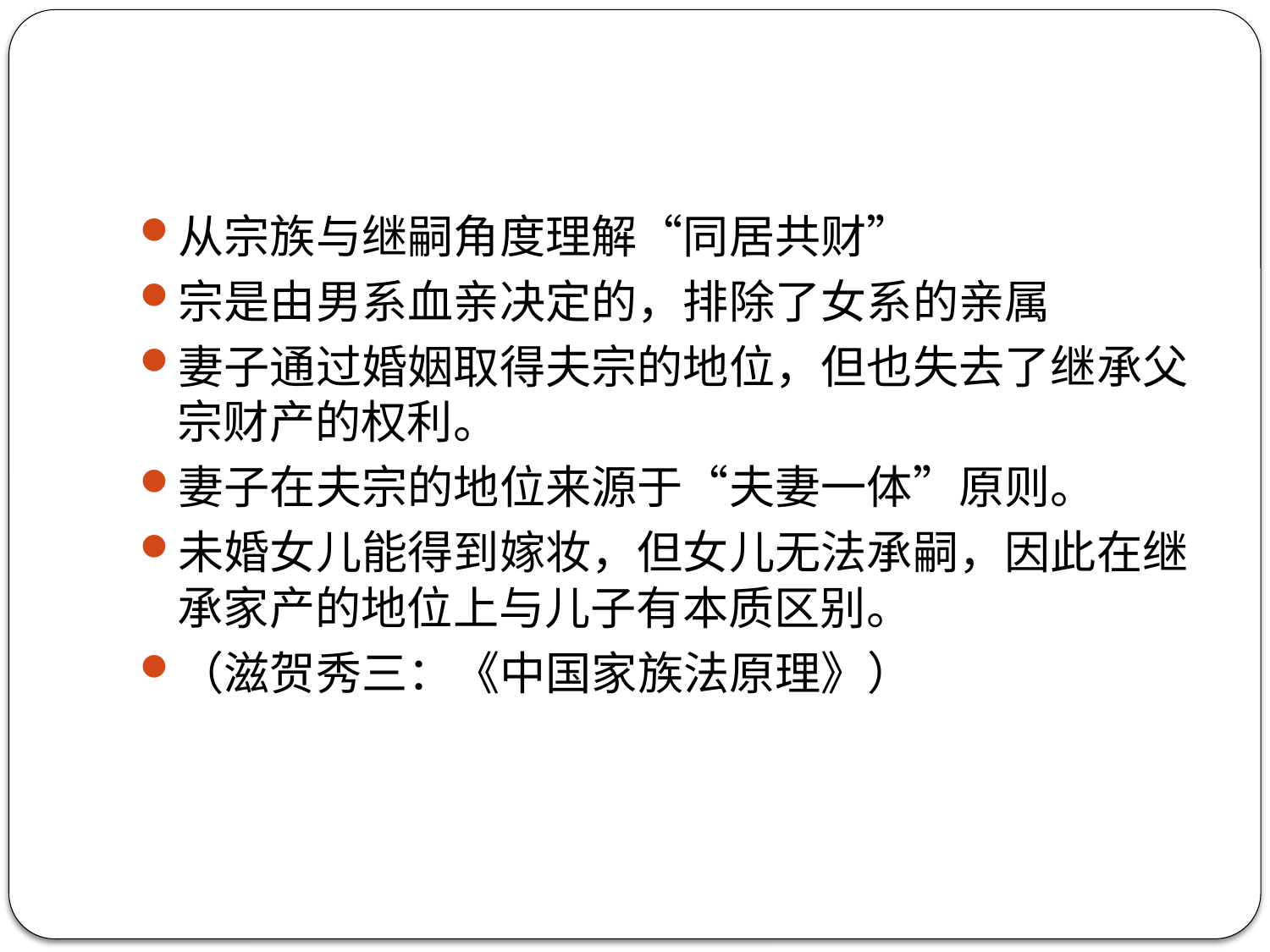

#
从宗族与继嗣角度理解“同居共财”
宗是由男系血亲决定的，排除了女系的亲属
妻子通过婚姻取得夫宗的地位，但也失去了继承父宗财产的权利。
妻子在夫宗的地位来源于“夫妻一体”原则。
未婚女儿能得到嫁妆，但女儿无法承嗣，因此在继承家产的地位上与儿子有本质区别。
（滋贺秀三：《中国家族法原理》）